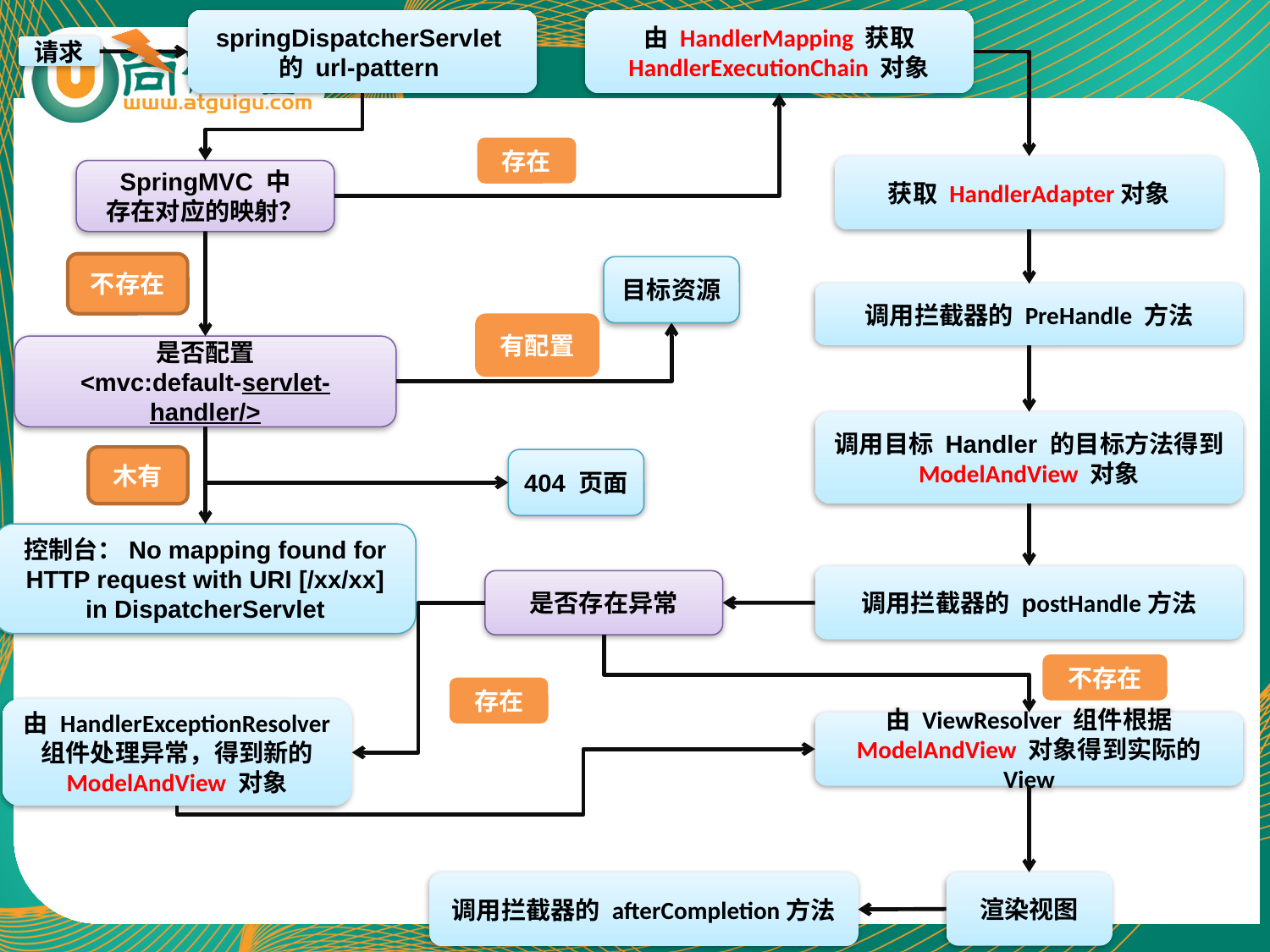

由 HandlerMapping 获取 HandlerExecutionChain 对象
springDispatcherServlet
的 url-pattern

请求
存在
获取 HandlerAdapter对象
SpringMVC 中
存在对应的映射？
不存在
目标资源
调用拦截器的 PreHandle 方法
有配置
是否配置
<mvc:default-servlet-handler/>
调用目标 Handler 的目标方法得到 ModelAndView 对象
木有
404 页面
控制台：No mapping found for HTTP request with URI [/xx/xx] in DispatcherServlet
调用拦截器的 postHandle方法
是否存在异常
不存在
存在
由 HandlerExceptionResolver 组件处理异常，得到新的 ModelAndView 对象
由 ViewResolver 组件根据 ModelAndView 对象得到实际的 View
渲染视图
调用拦截器的 afterCompletion方法